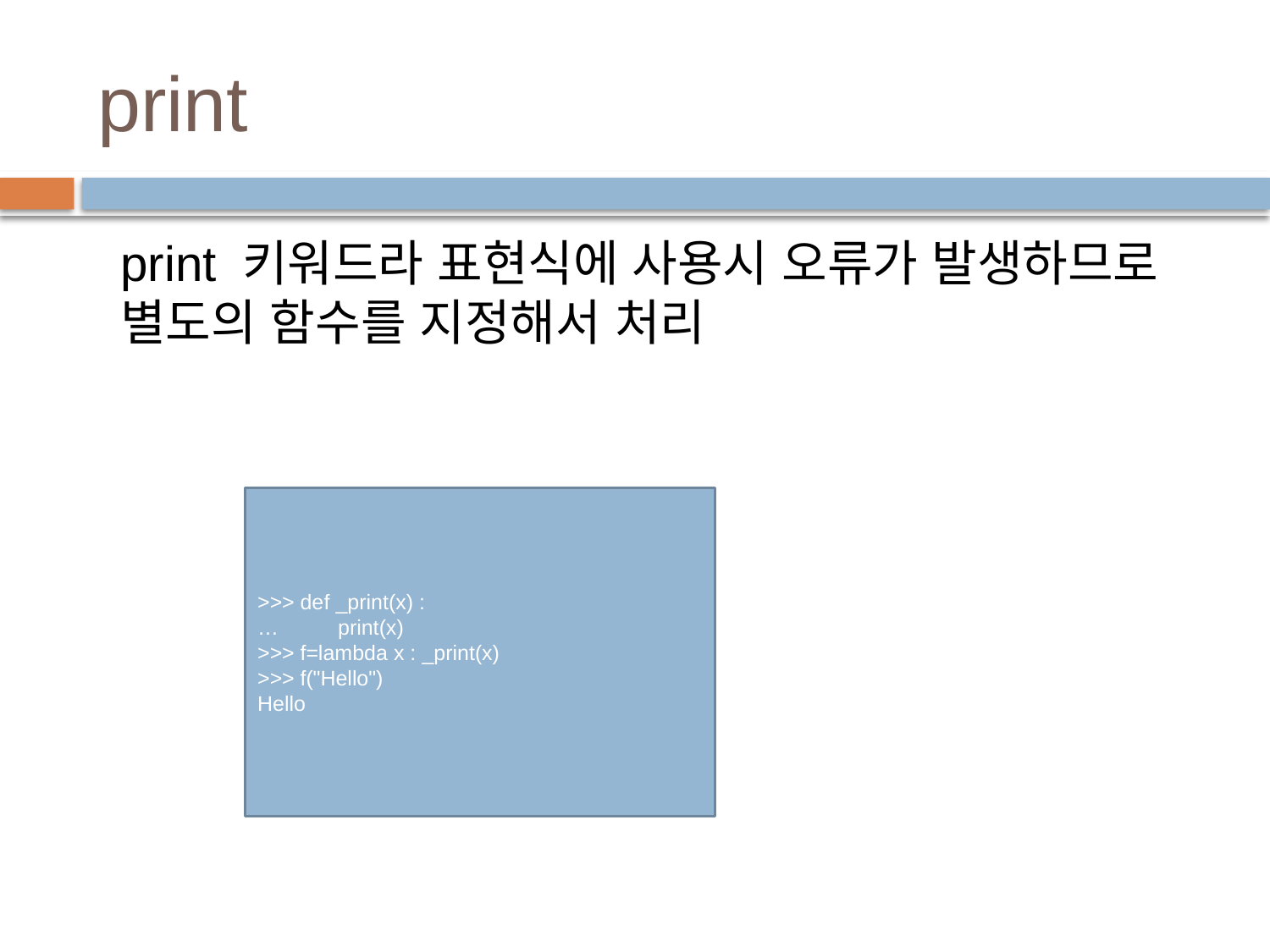

# print
print 키워드라 표현식에 사용시 오류가 발생하므로 별도의 함수를 지정해서 처리
>>> def _print(x) :
…          print(x)
>>> f=lambda x : _print(x)
>>> f("Hello")
Hello